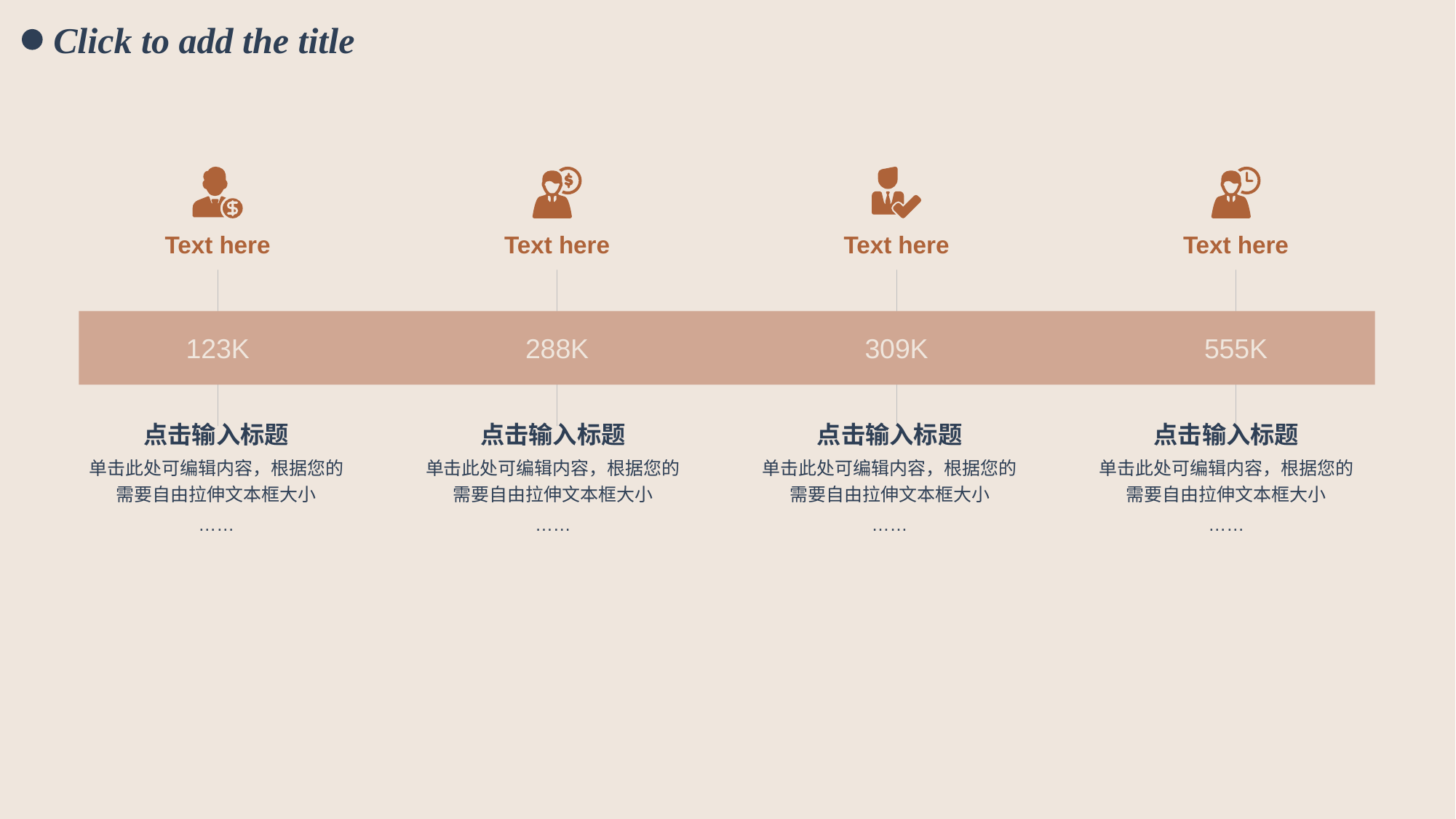

Click to add the title

Text here
Text here
Text here
Text here

123K
288K
309K
555K
点击输入标题
单击此处可编辑内容，根据您的需要自由拉伸文本框大小
……
点击输入标题
单击此处可编辑内容，根据您的需要自由拉伸文本框大小
……
点击输入标题
单击此处可编辑内容，根据您的需要自由拉伸文本框大小
……
点击输入标题
单击此处可编辑内容，根据您的需要自由拉伸文本框大小
……